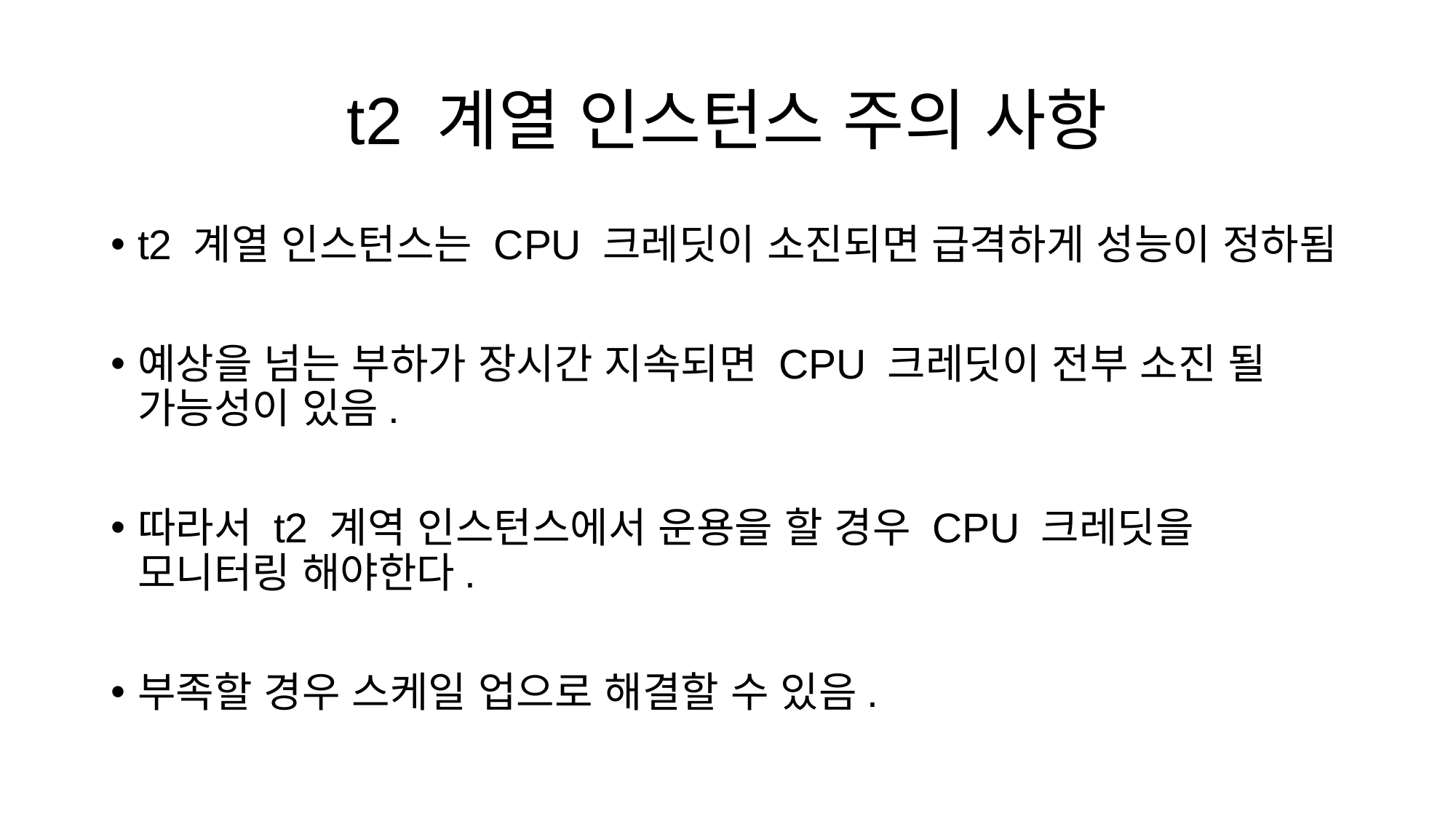

# t2 계열 인스턴스 주의 사항
t2 계열 인스턴스는 CPU 크레딧이 소진되면 급격하게 성능이 정하됨

예상을 넘는 부하가 장시간 지속되면 CPU 크레딧이 전부 소진 될 가능성이 있음.

따라서 t2 계역 인스턴스에서 운용을 할 경우 CPU 크레딧을 모니터링 해야한다.

부족할 경우 스케일 업으로 해결할 수 있음.